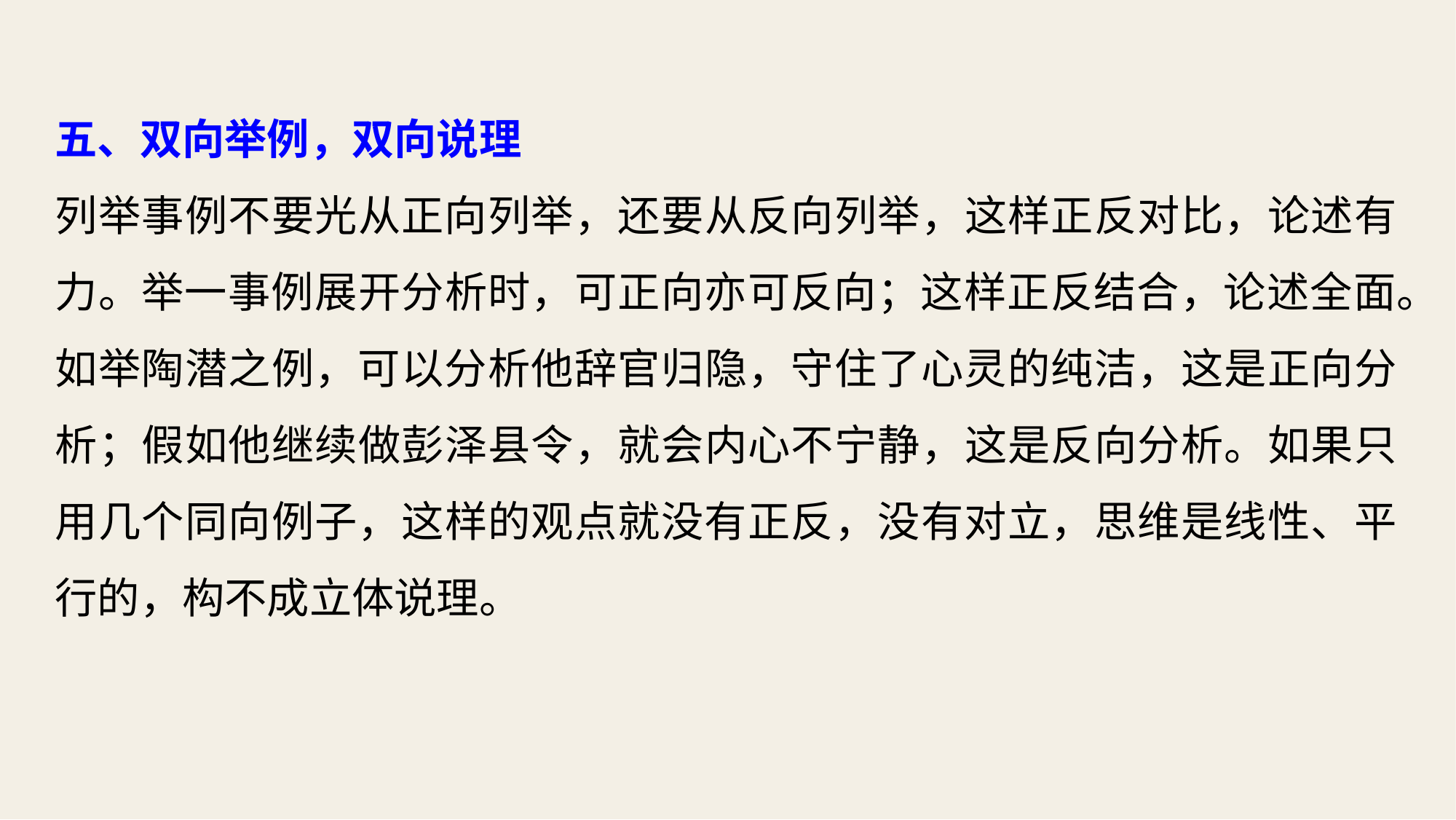

五、双向举例，双向说理
列举事例不要光从正向列举，还要从反向列举，这样正反对比，论述有力。举一事例展开分析时，可正向亦可反向；这样正反结合，论述全面。如举陶潜之例，可以分析他辞官归隐，守住了心灵的纯洁，这是正向分析；假如他继续做彭泽县令，就会内心不宁静，这是反向分析。如果只用几个同向例子，这样的观点就没有正反，没有对立，思维是线性、平行的，构不成立体说理。